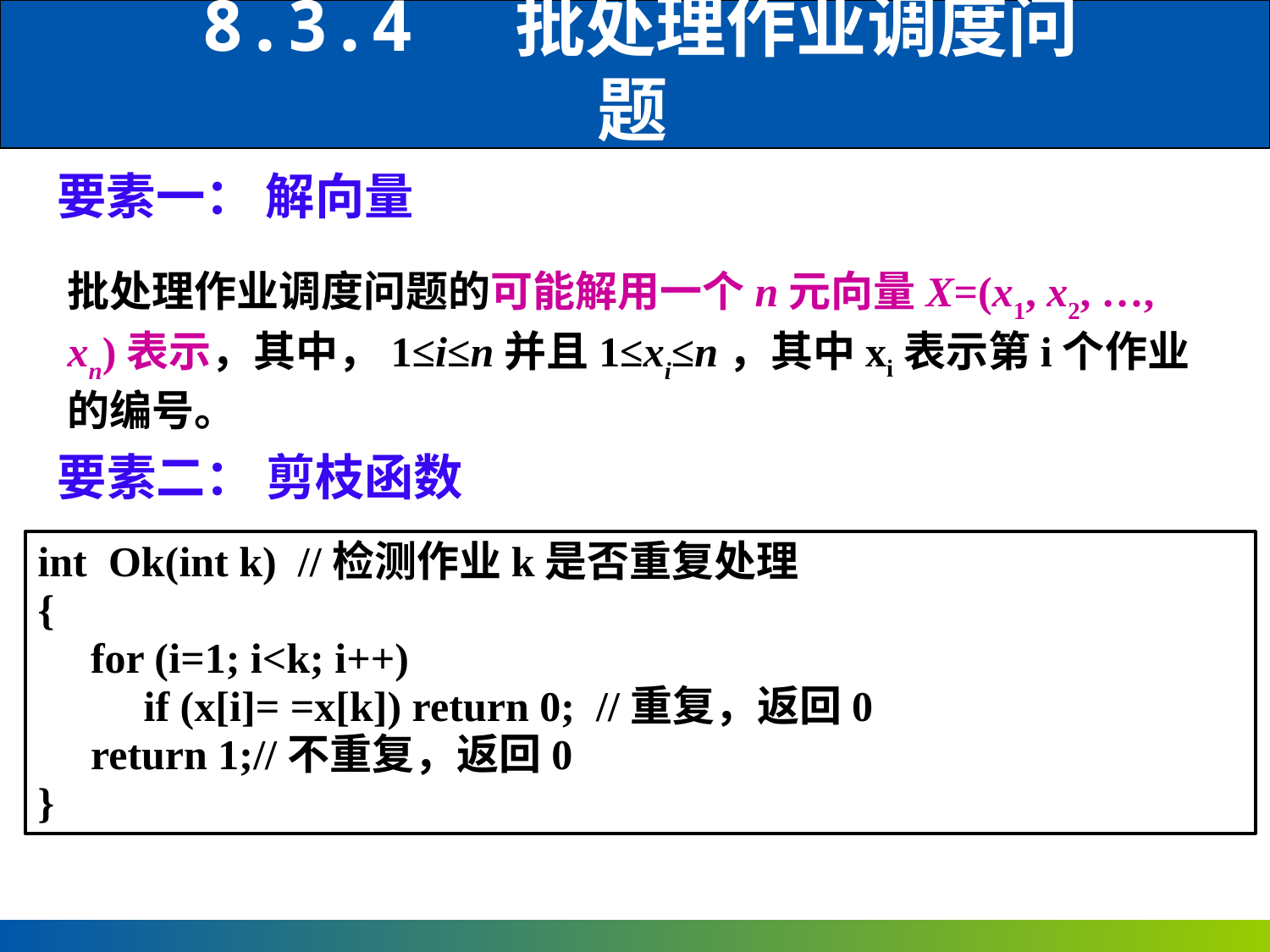

8.3.4  批处理作业调度问题
要素一： 解向量
批处理作业调度问题的可能解用一个n元向量X=(x1, x2, …, xn)表示，其中，1≤i≤n并且1≤xi≤n，其中xi表示第i个作业的编号。
要素二： 剪枝函数
int  Ok(int k)  //检测作业k是否重复处理
{
     for (i=1; i<k; i++)
          if (x[i]= =x[k]) return 0;  //重复，返回0
     return 1;//不重复，返回0
}